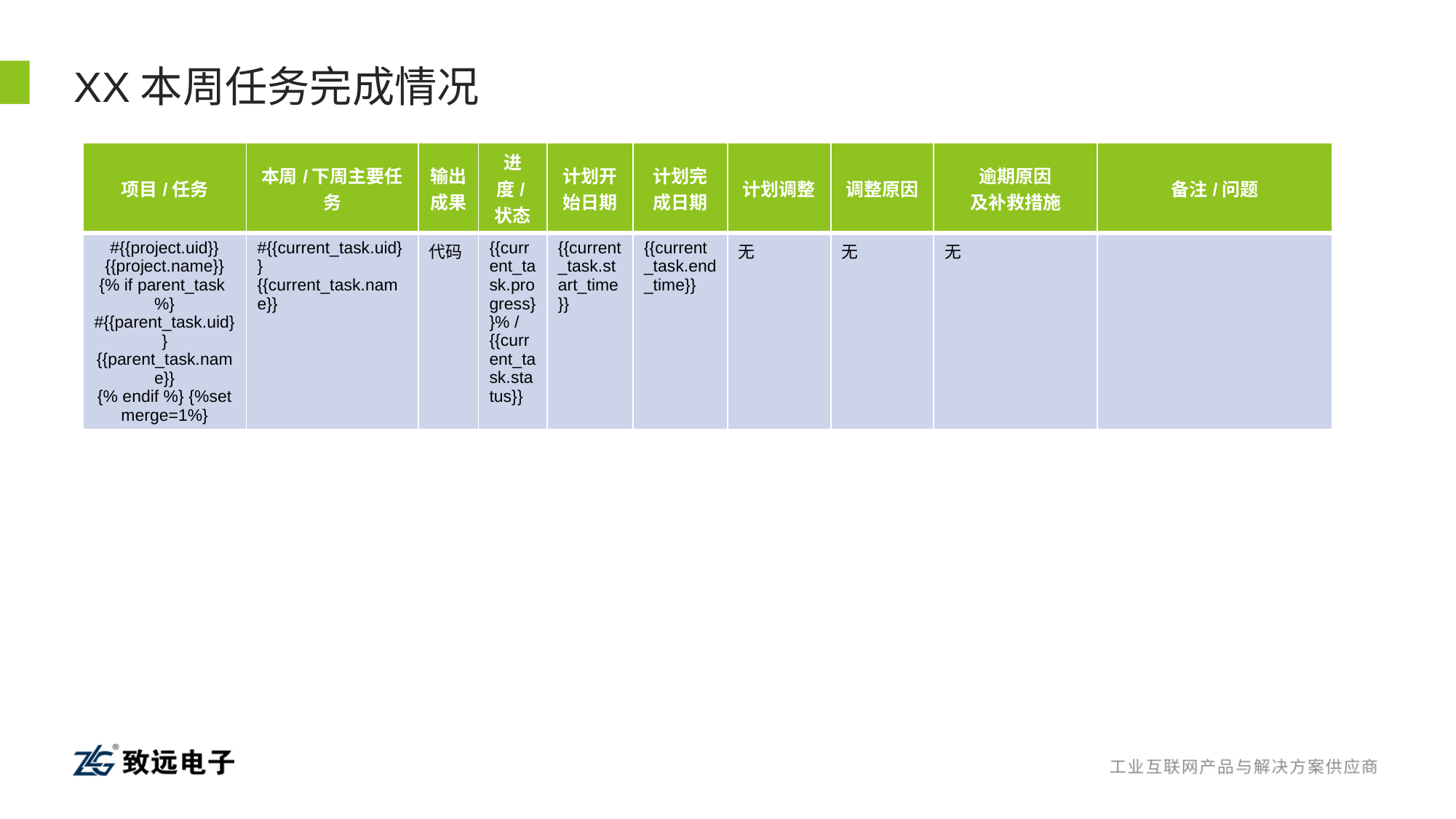

# XX本周任务完成情况
| 项目/任务 | 本周/下周主要任务 | 输出成果 | 进度/状态 | 计划开始日期 | 计划完成日期 | 计划调整 | 调整原因 | 逾期原因 及补救措施 | 备注/问题 |
| --- | --- | --- | --- | --- | --- | --- | --- | --- | --- |
| #{{project.uid}} {{project.name}} {% if parent\_task %} #{{parent\_task.uid}} {{parent\_task.name}} {% endif %} {%set merge=1%} | #{{current\_task.uid}} {{current\_task.name}} | 代码 | {{current\_task.progress}}% / {{current\_task.status}} | {{current\_task.start\_time}} | {{current\_task.end\_time}} | 无 | 无 | 无 |  |